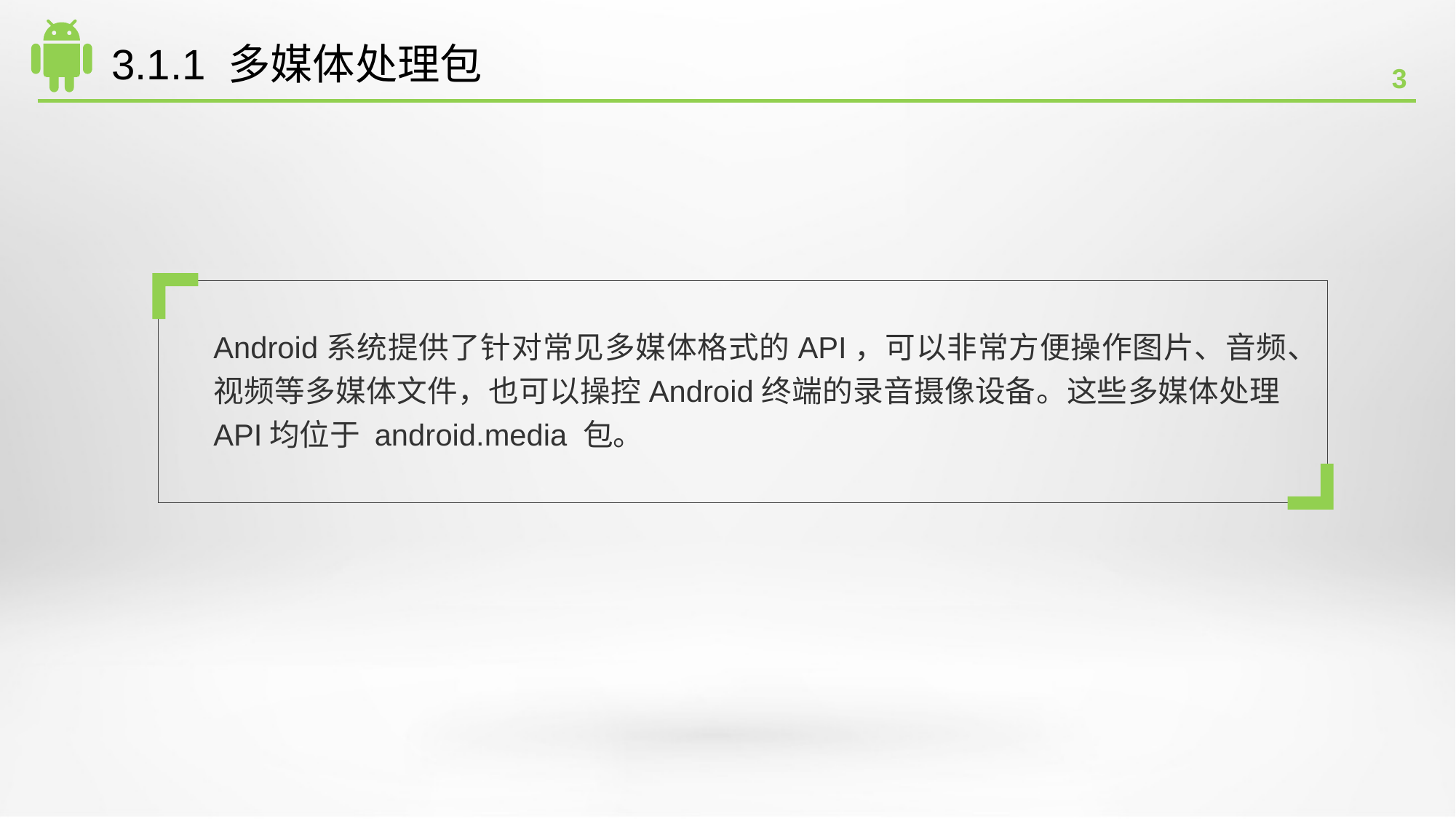

# 3.1.1 多媒体处理包

Android系统提供了针对常见多媒体格式的API，可以非常方便操作图片、音频、视频等多媒体文件，也可以操控Android终端的录音摄像设备。这些多媒体处理API均位于 android.media 包。